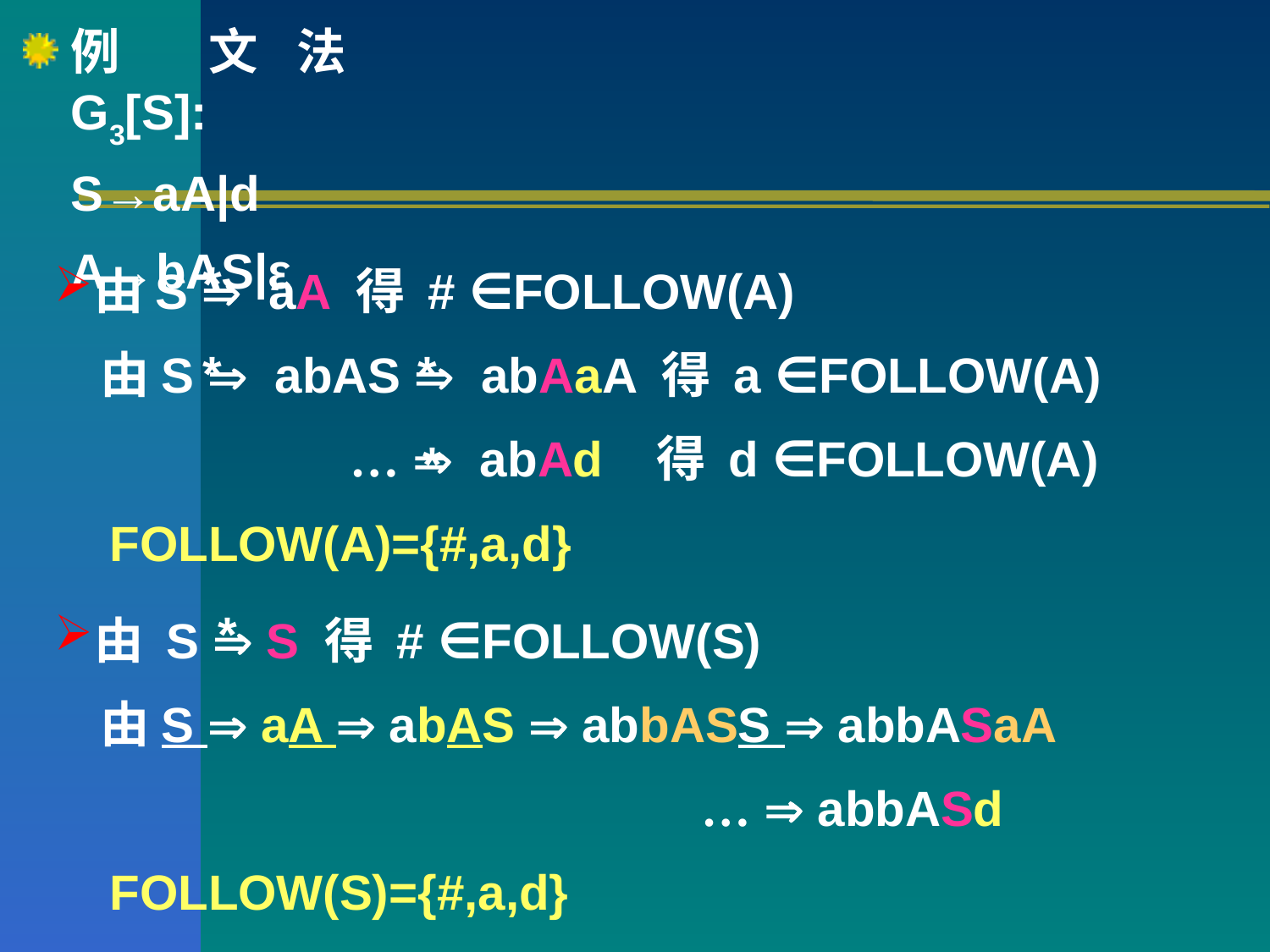

例 文法G3[S]:
	S→aA|d
	A→bAS|ε
*
由S ⇒  aA 得 # ∈FOLLOW(A)
   由S ⇒  abAS ⇒  abAaA 得 a ∈FOLLOW(A)
		   … ⇒  abAd   得 d ∈FOLLOW(A)
    FOLLOW(A)={#,a,d}
*
*
*
*
由 S ⇒ S 得 # ∈FOLLOW(S)
   由S ⇒ aA ⇒ abAS ⇒ abbASS ⇒ abbASaA
                                               … ⇒ abbASd
    FOLLOW(S)={#,a,d}